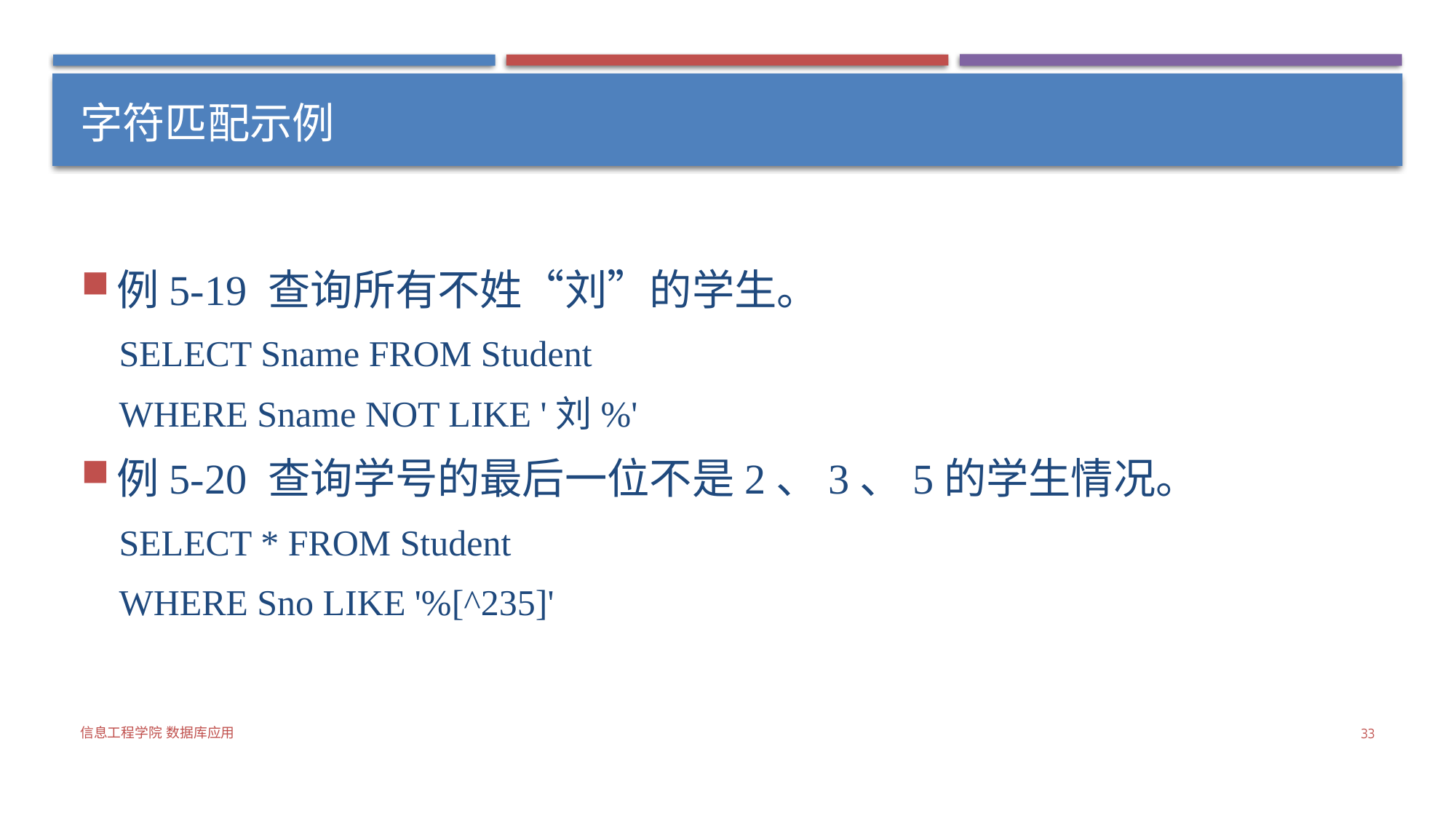

# 字符匹配示例
例5-19 查询所有不姓“刘”的学生。
SELECT Sname FROM Student
WHERE Sname NOT LIKE '刘%'
例5-20 查询学号的最后一位不是2、3、5的学生情况。
SELECT * FROM Student
WHERE Sno LIKE '%[^235]'
信息工程学院 数据库应用
33